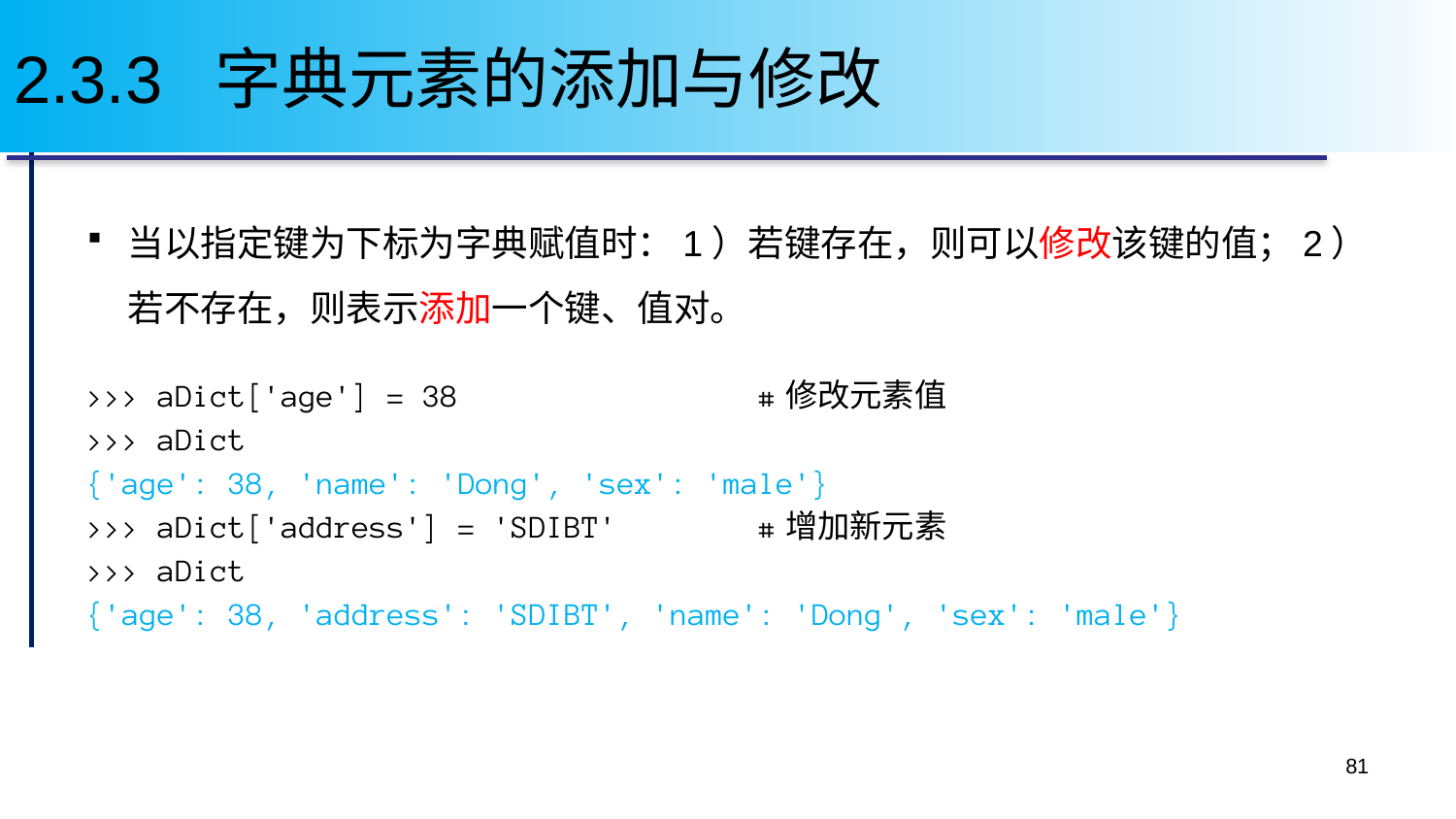

# 2.3.3  字典元素的添加与修改
当以指定键为下标为字典赋值时：1）若键存在，则可以修改该键的值；2）若不存在，则表示添加一个键、值对。

>>> aDict['age'] = 38                 #修改元素值
>>> aDict
{'age': 38, 'name': 'Dong', 'sex': 'male'}
>>> aDict['address'] = 'SDIBT'        #增加新元素
>>> aDict
{'age': 38, 'address': 'SDIBT', 'name': 'Dong', 'sex': 'male'}
81